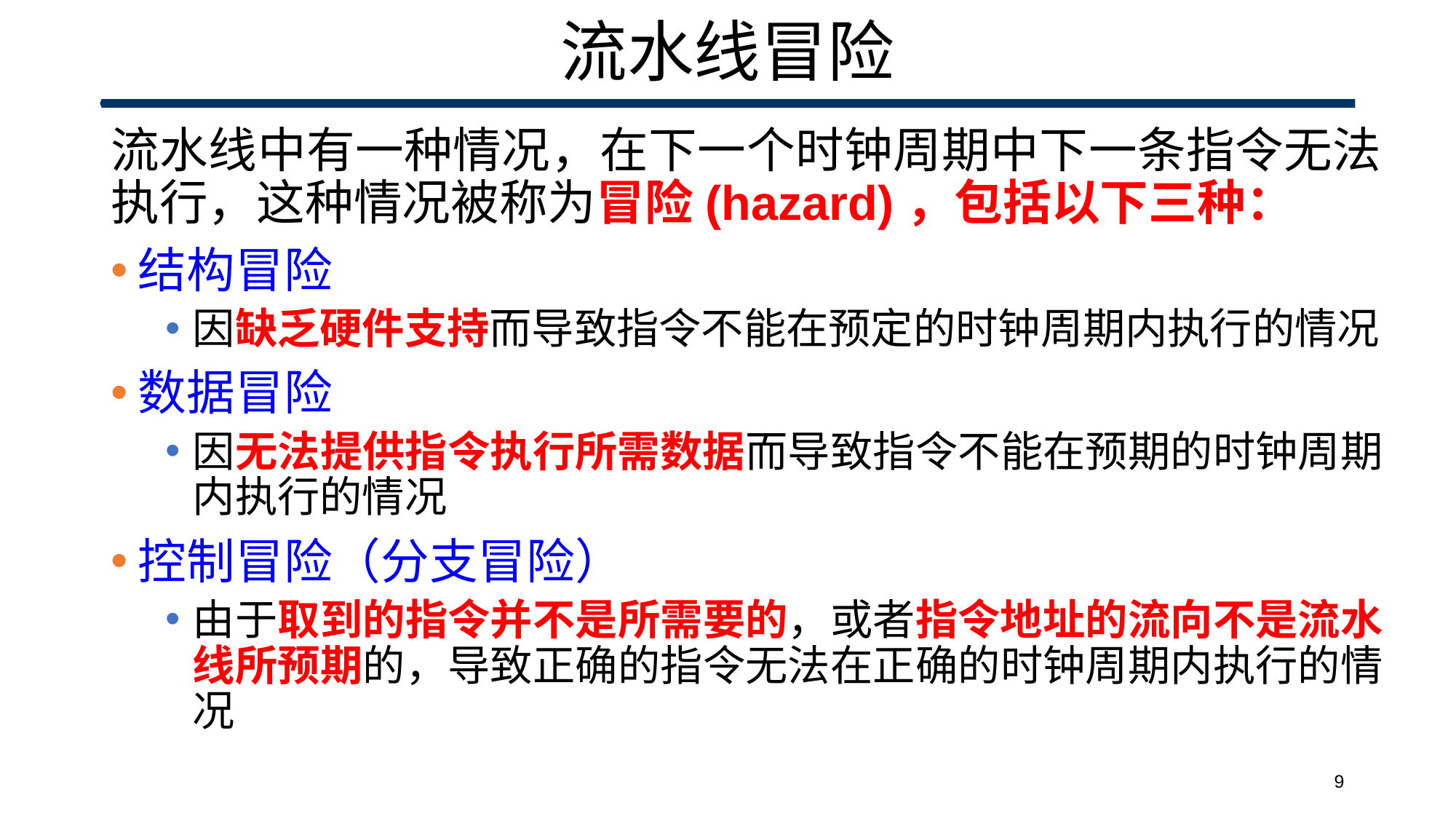

# 流水线冒险
流水线中有一种情况，在下一个时钟周期中下一条指令无法执行，这种情况被称为冒险(hazard)，包括以下三种：
结构冒险
因缺乏硬件支持而导致指令不能在预定的时钟周期内执行的情况
数据冒险
因无法提供指令执行所需数据而导致指令不能在预期的时钟周期内执行的情况
控制冒险（分支冒险）
由于取到的指令并不是所需要的，或者指令地址的流向不是流水线所预期的，导致正确的指令无法在正确的时钟周期内执行的情况
9